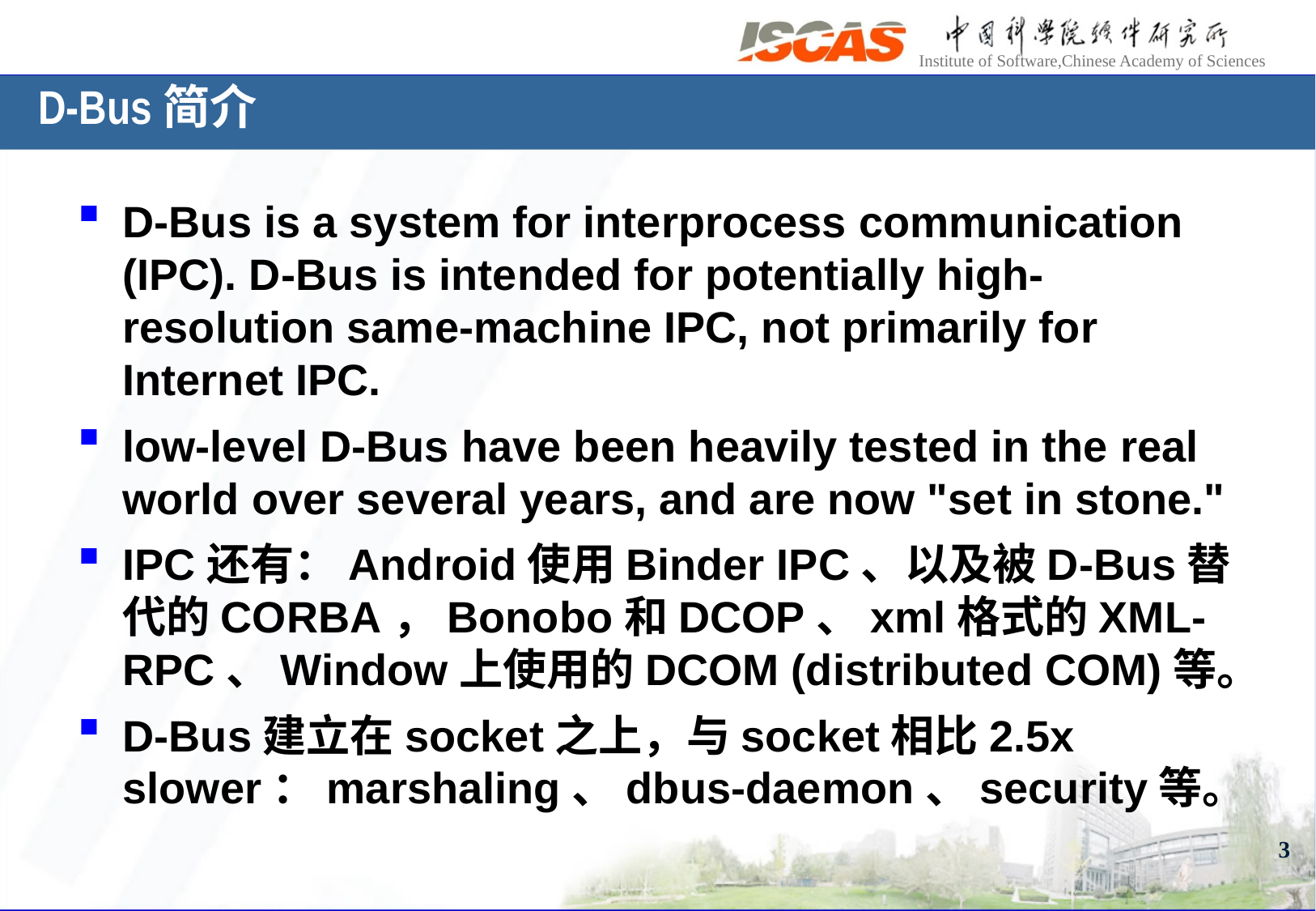

# D-Bus简介
D-Bus is a system for interprocess communication (IPC). D-Bus is intended for potentially high-resolution same-machine IPC, not primarily for Internet IPC.
low-level D-Bus have been heavily tested in the real world over several years, and are now "set in stone."
IPC还有：Android使用Binder IPC、以及被D-Bus替代的CORBA，Bonobo和DCOP、xml格式的XML-RPC、Window上使用的DCOM (distributed COM)等。
D-Bus建立在socket之上，与socket相比2.5x slower：marshaling、dbus-daemon、security等。

3